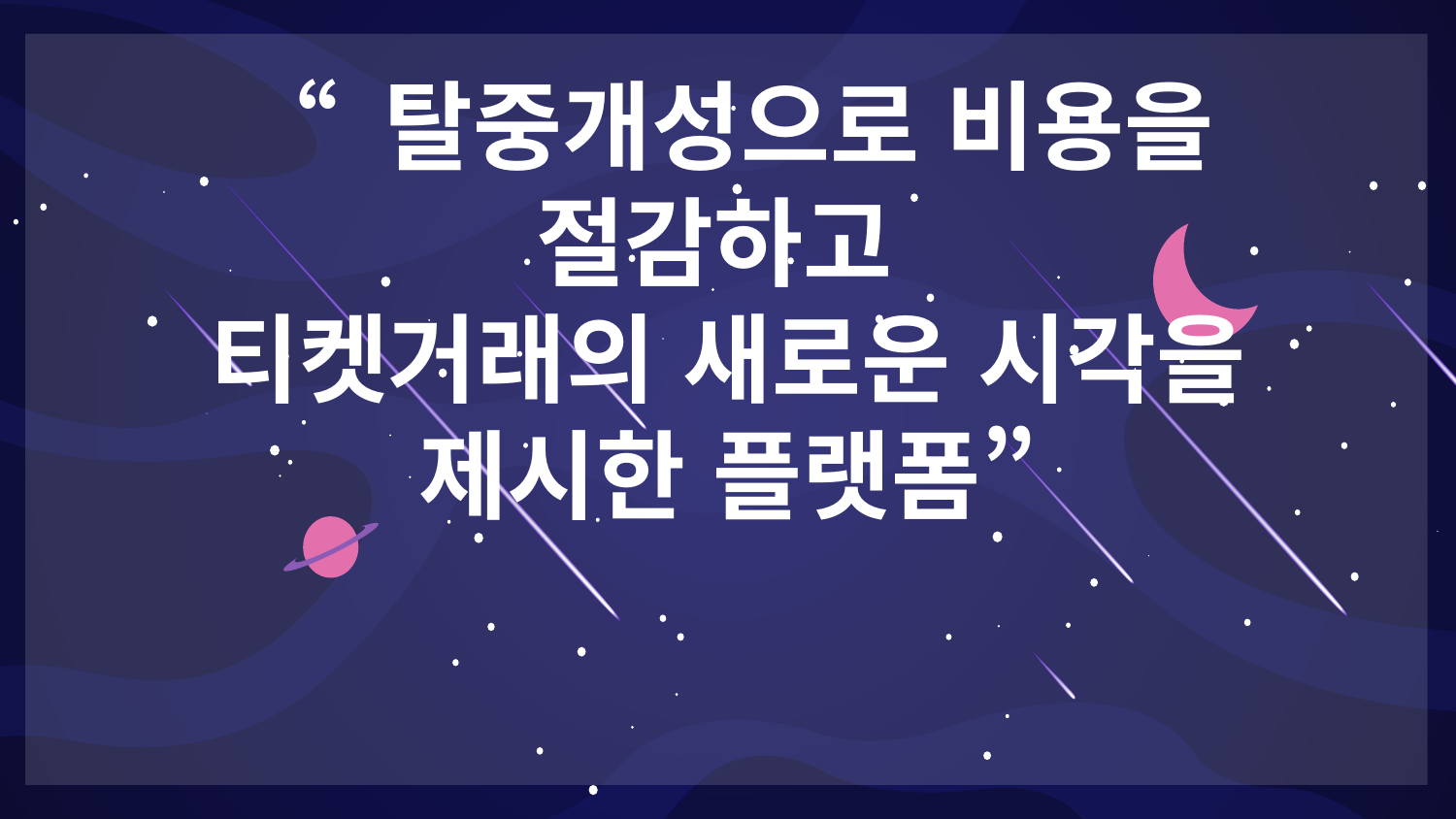

# “ 탈중개성으로 비용을 절감하고 티켓거래의 새로운 시각을 제시한 플랫폼”